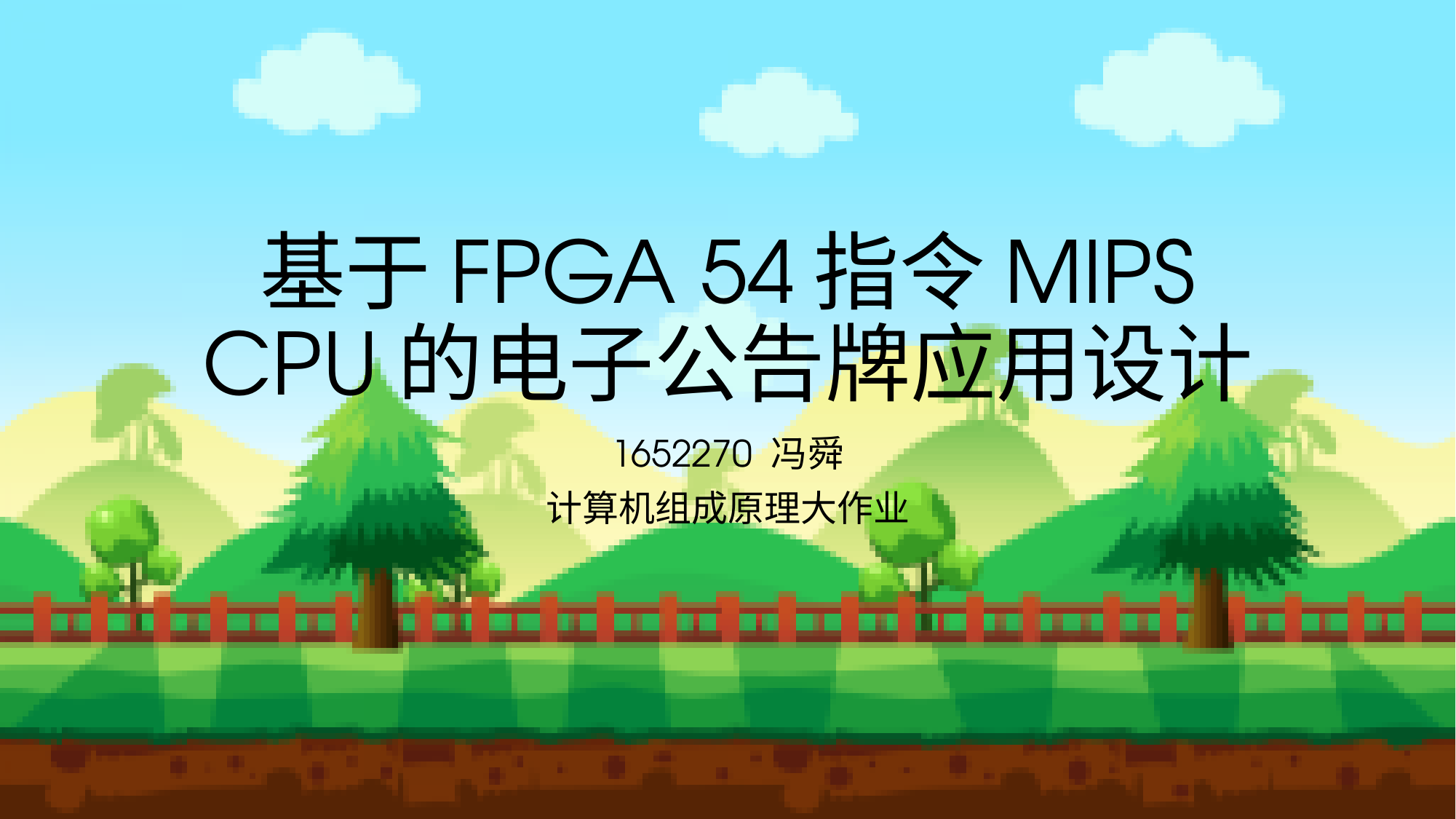

# 基于FPGA 54指令MIPS CPU的电子公告牌应用设计
1652270 冯舜
计算机组成原理大作业